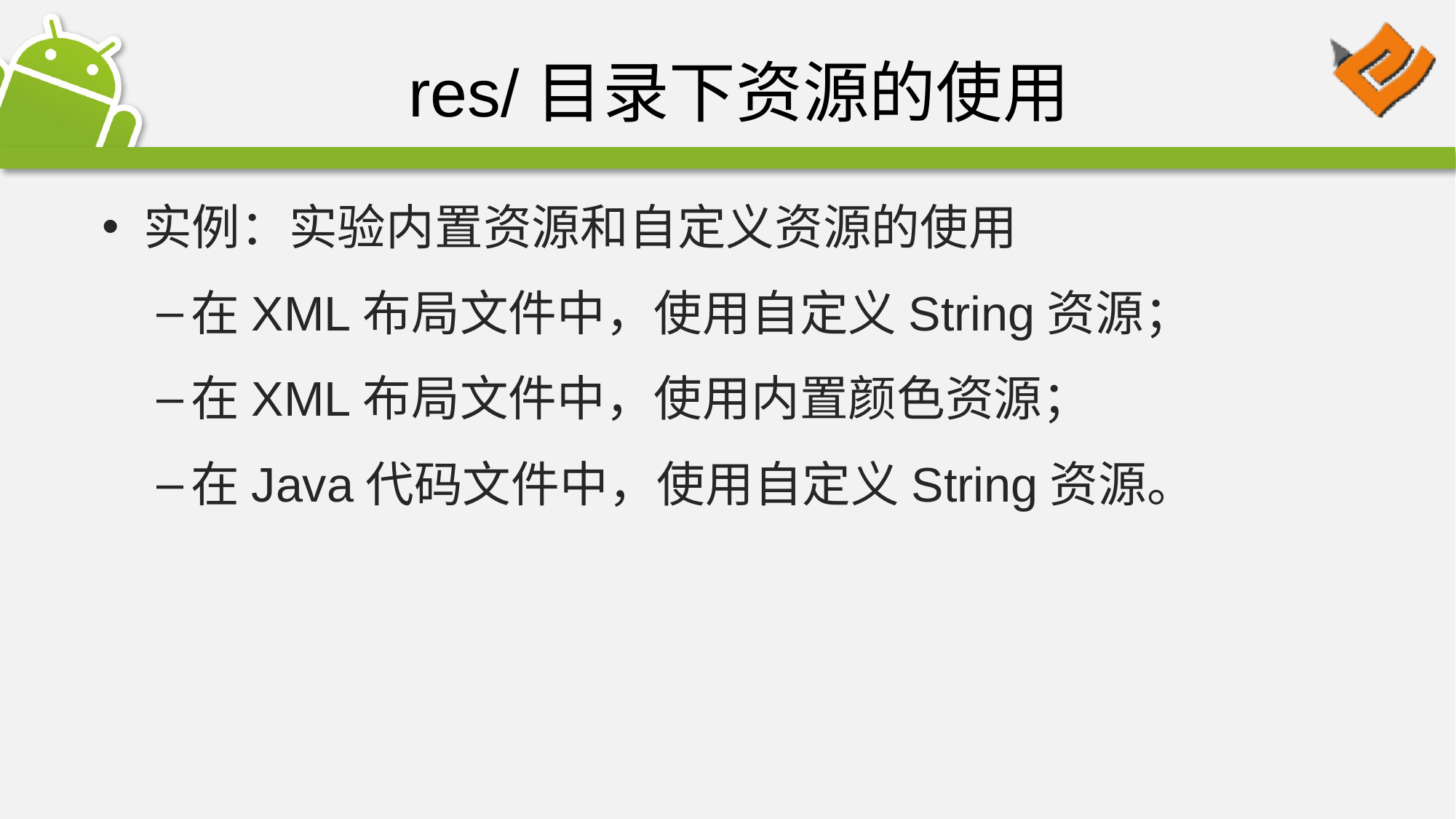

# res/目录下资源的使用
实例：实验内置资源和自定义资源的使用
在XML布局文件中，使用自定义String资源；
在XML布局文件中，使用内置颜色资源；
在Java代码文件中，使用自定义String资源。